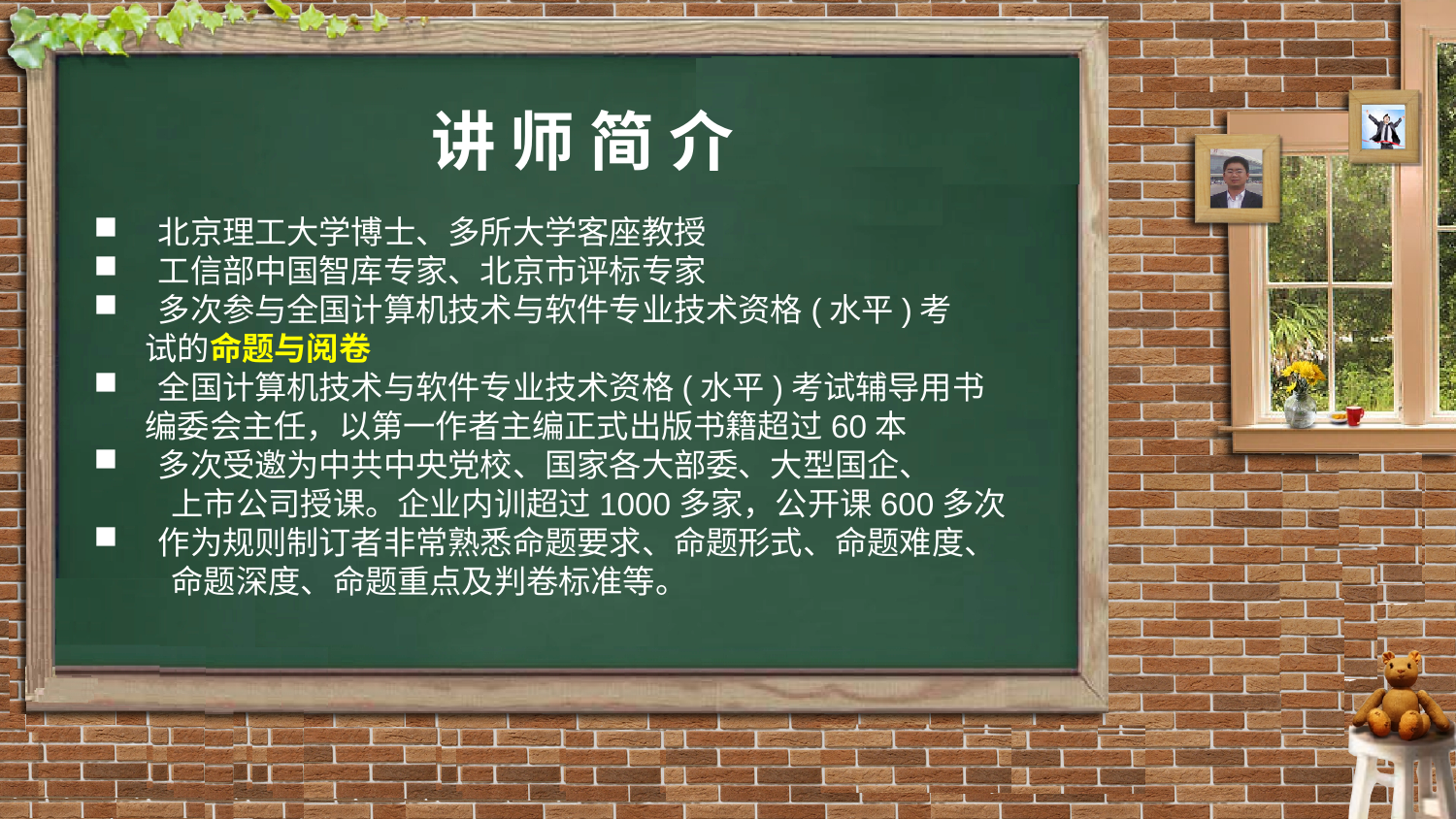

讲 师 简 介
   北京理工大学博士、多所大学客座教授
   工信部中国智库专家、北京市评标专家
   多次参与全国计算机技术与软件专业技术资格(水平)考
      试的命题与阅卷
   全国计算机技术与软件专业技术资格(水平)考试辅导用书
      编委会主任，以第一作者主编正式出版书籍超过60本
   多次受邀为中共中央党校、国家各大部委、大型国企、
      上市公司授课。企业内训超过1000多家，公开课600多次
   作为规则制订者非常熟悉命题要求、命题形式、命题难度、
      命题深度、命题重点及判卷标准等。